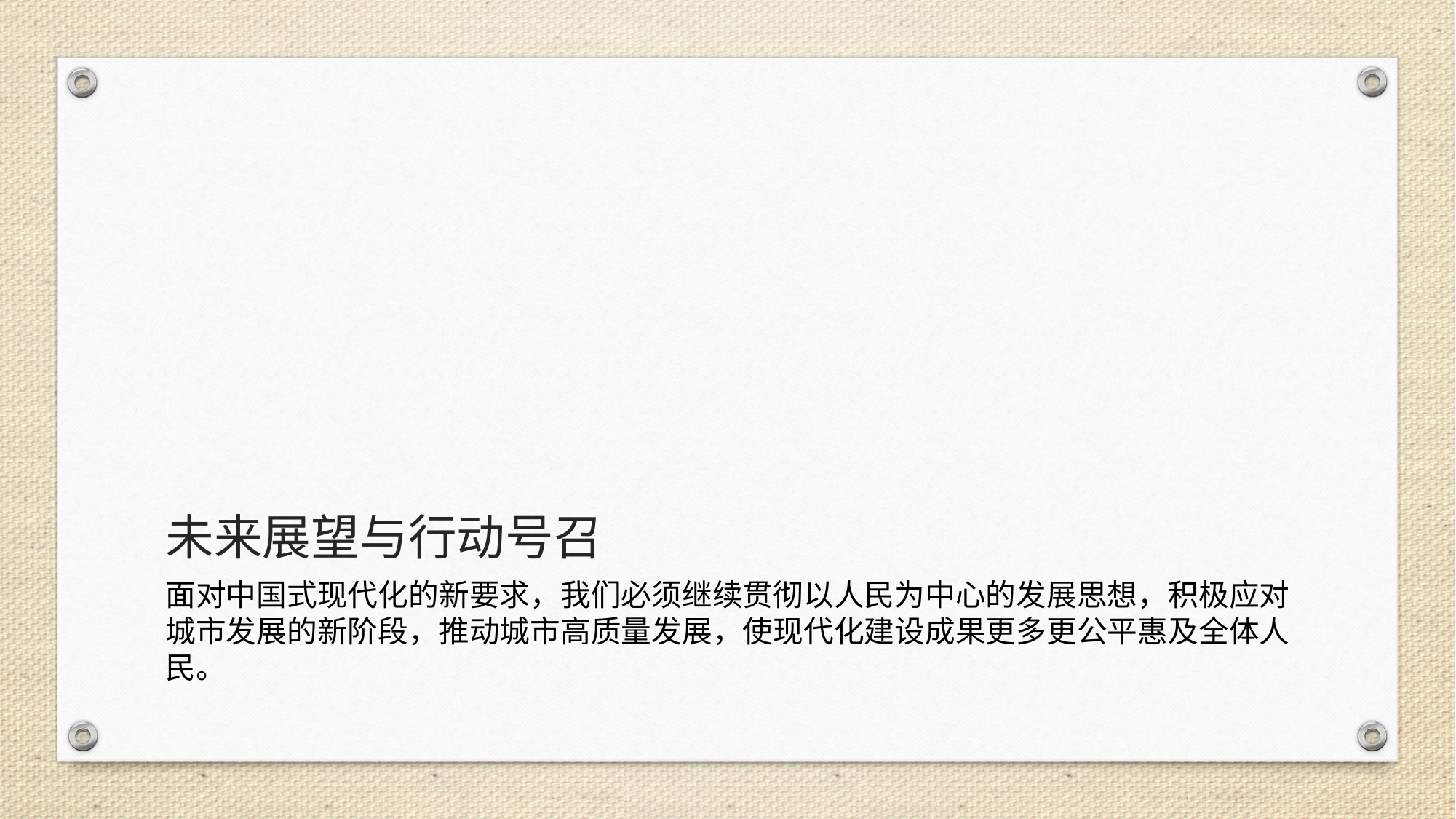

# 未来展望与行动号召
面对中国式现代化的新要求，我们必须继续贯彻以人民为中心的发展思想，积极应对城市发展的新阶段，推动城市高质量发展，使现代化建设成果更多更公平惠及全体人民。